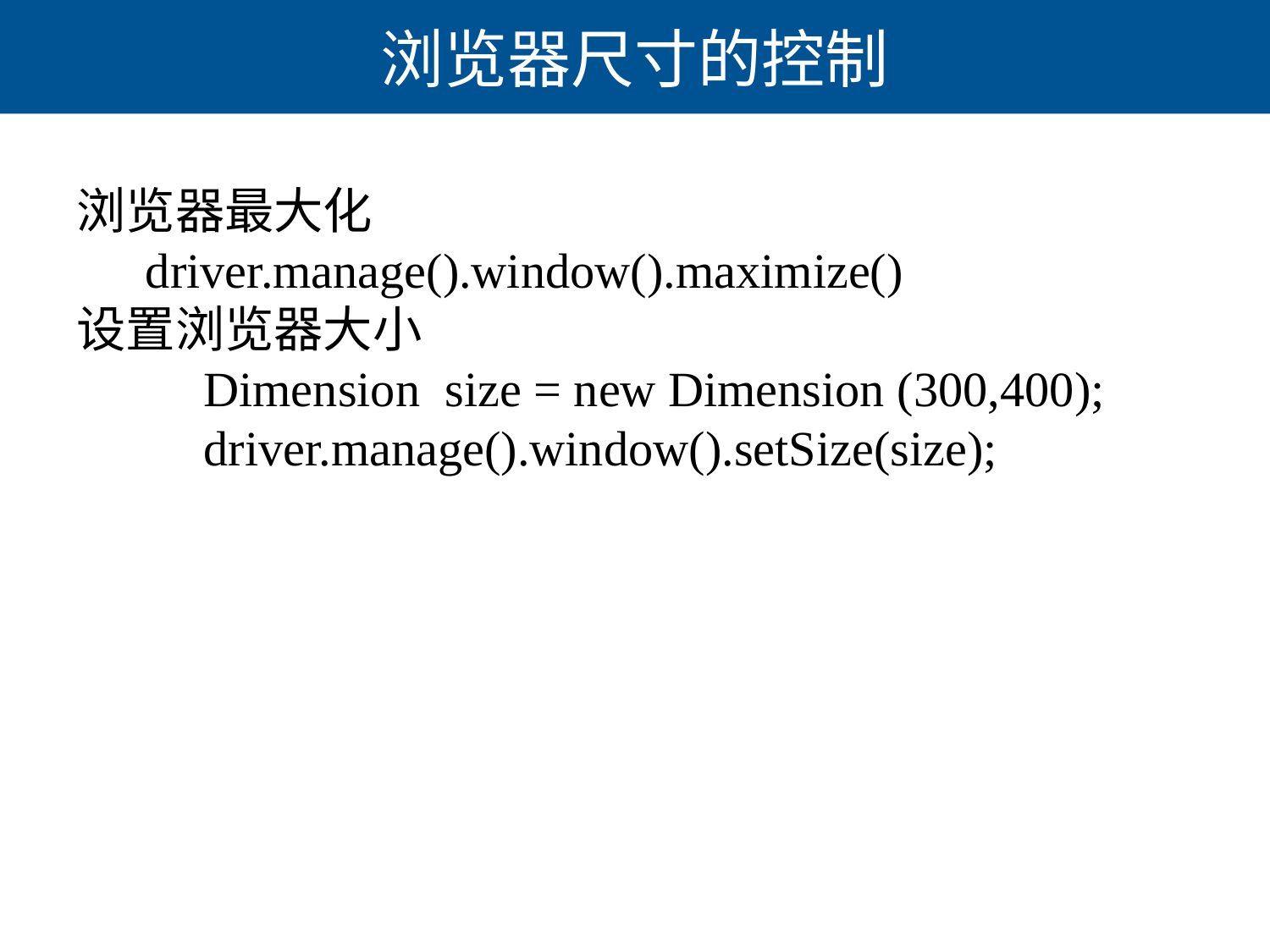

# 浏览器尺寸的控制
浏览器最大化
     driver.manage().window().maximize()
设置浏览器大小
Dimension  size = new Dimension (300,400);
driver.manage().window().setSize(size);